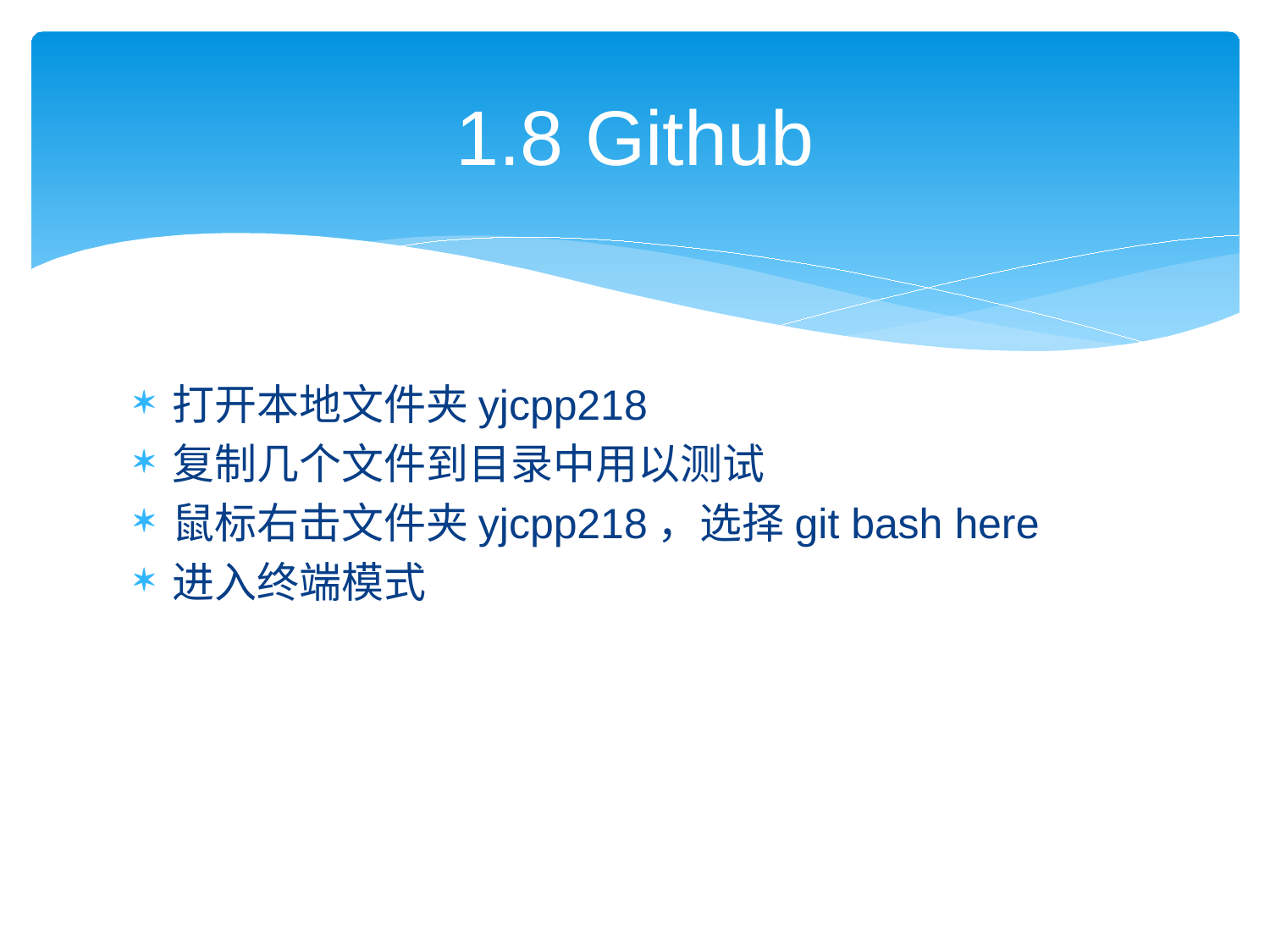

# 1.8 Github
打开本地文件夹yjcpp218
复制几个文件到目录中用以测试
鼠标右击文件夹yjcpp218，选择git bash here
进入终端模式